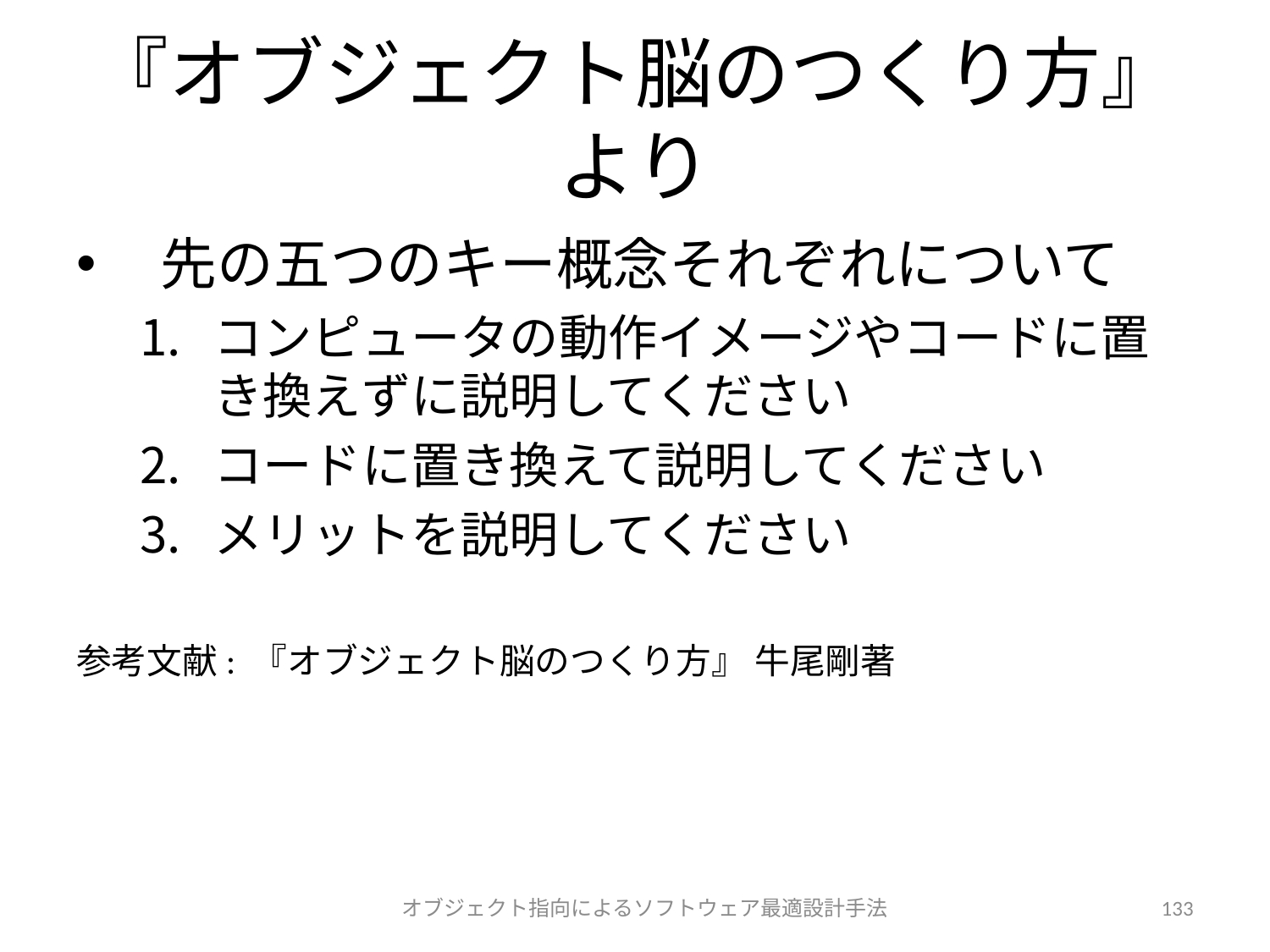

# 『オブジェクト脳のつくり方』より
先の五つのキー概念それぞれについて
コンピュータの動作イメージやコードに置き換えずに説明してください
コードに置き換えて説明してください
メリットを説明してください

参考文献: 『オブジェクト脳のつくり方』 牛尾剛著
オブジェクト指向によるソフトウェア最適設計手法
133